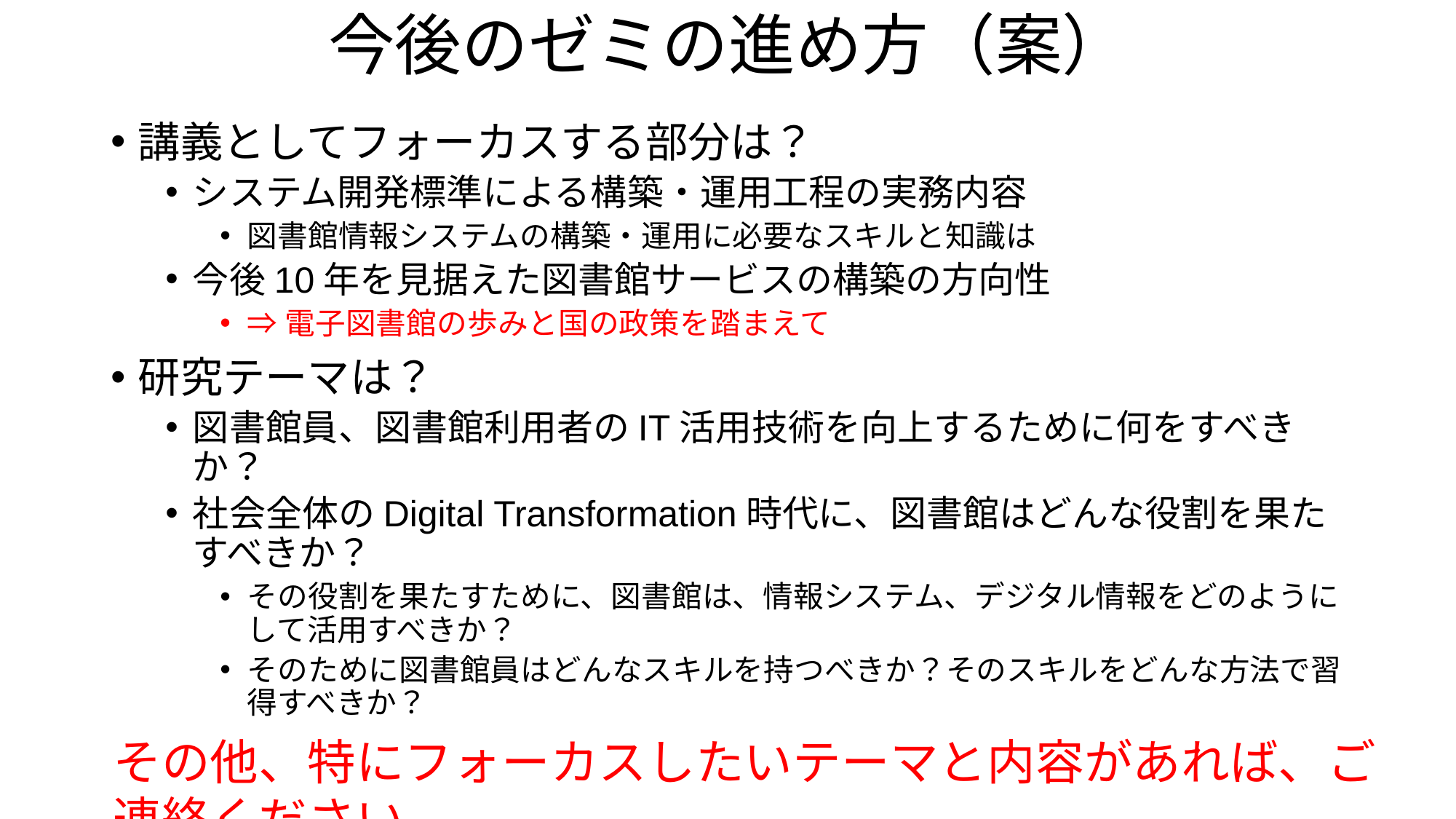

# 今後のゼミの進め方（案）
講義としてフォーカスする部分は？
システム開発標準による構築・運用工程の実務内容
図書館情報システムの構築・運用に必要なスキルと知識は
今後10年を見据えた図書館サービスの構築の方向性
⇒電子図書館の歩みと国の政策を踏まえて
研究テーマは？
図書館員、図書館利用者のIT活用技術を向上するために何をすべきか？
社会全体のDigital Transformation時代に、図書館はどんな役割を果たすべきか？
その役割を果たすために、図書館は、情報システム、デジタル情報をどのようにして活用すべきか？
そのために図書館員はどんなスキルを持つべきか？そのスキルをどんな方法で習得すべきか？
その他、特にフォーカスしたいテーマと内容があれば、ご連絡ください。